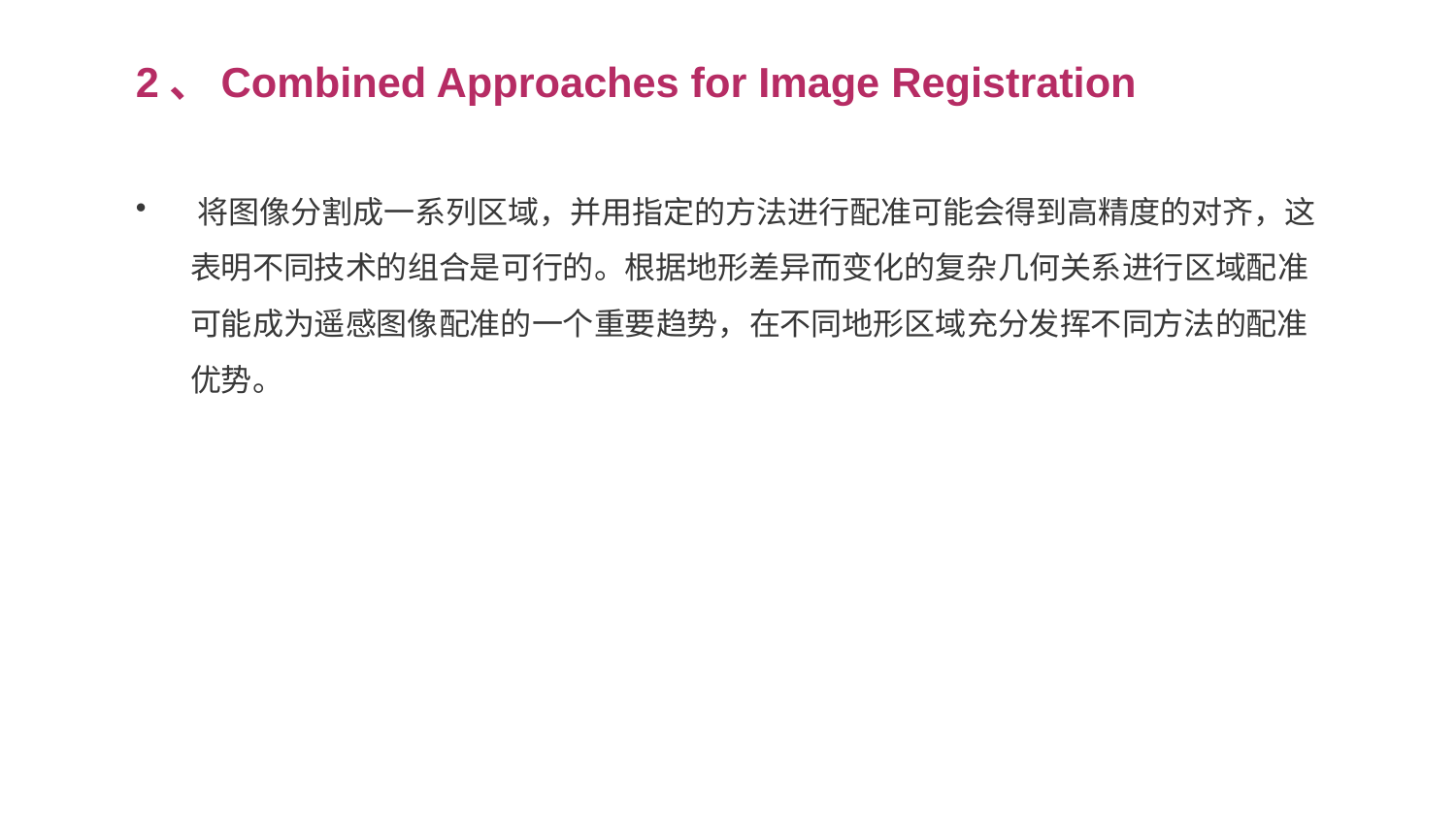

2、Combined Approaches for Image Registration
​将图像分割成一系列区域，并用指定的方法进行配准可能会得到高精度的对齐，这表明不同技术的组合是可行的。根据地形差异而变化的复杂几何关系进行区域配准可能成为遥感图像配准的一个重要趋势，在不同地形区域充分发挥不同方法的配准优势。